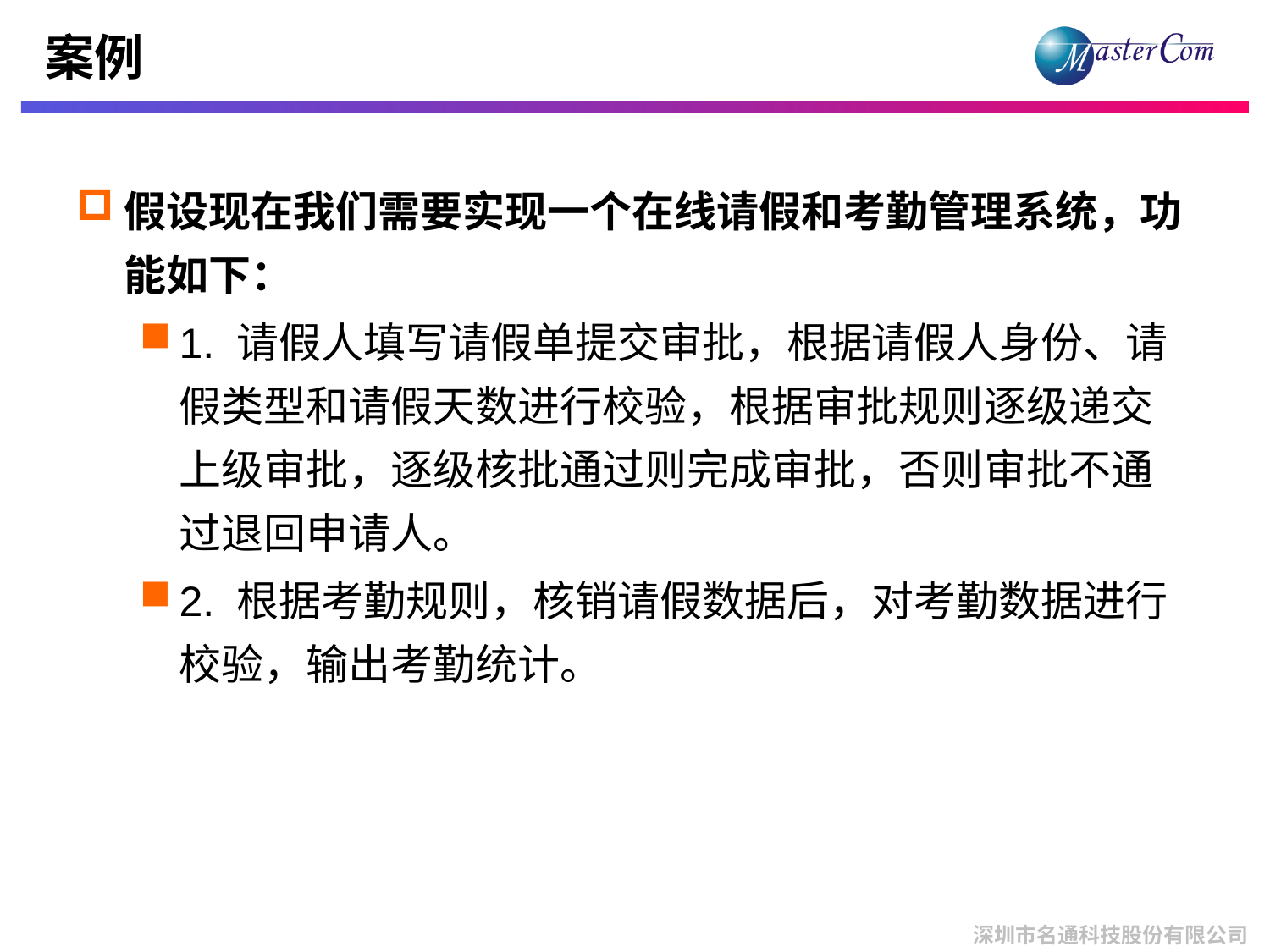

# 案例
假设现在我们需要实现一个在线请假和考勤管理系统，功能如下：
1. 请假人填写请假单提交审批，根据请假人身份、请假类型和请假天数进行校验，根据审批规则逐级递交上级审批，逐级核批通过则完成审批，否则审批不通过退回申请人。
2. 根据考勤规则，核销请假数据后，对考勤数据进行校验，输出考勤统计。